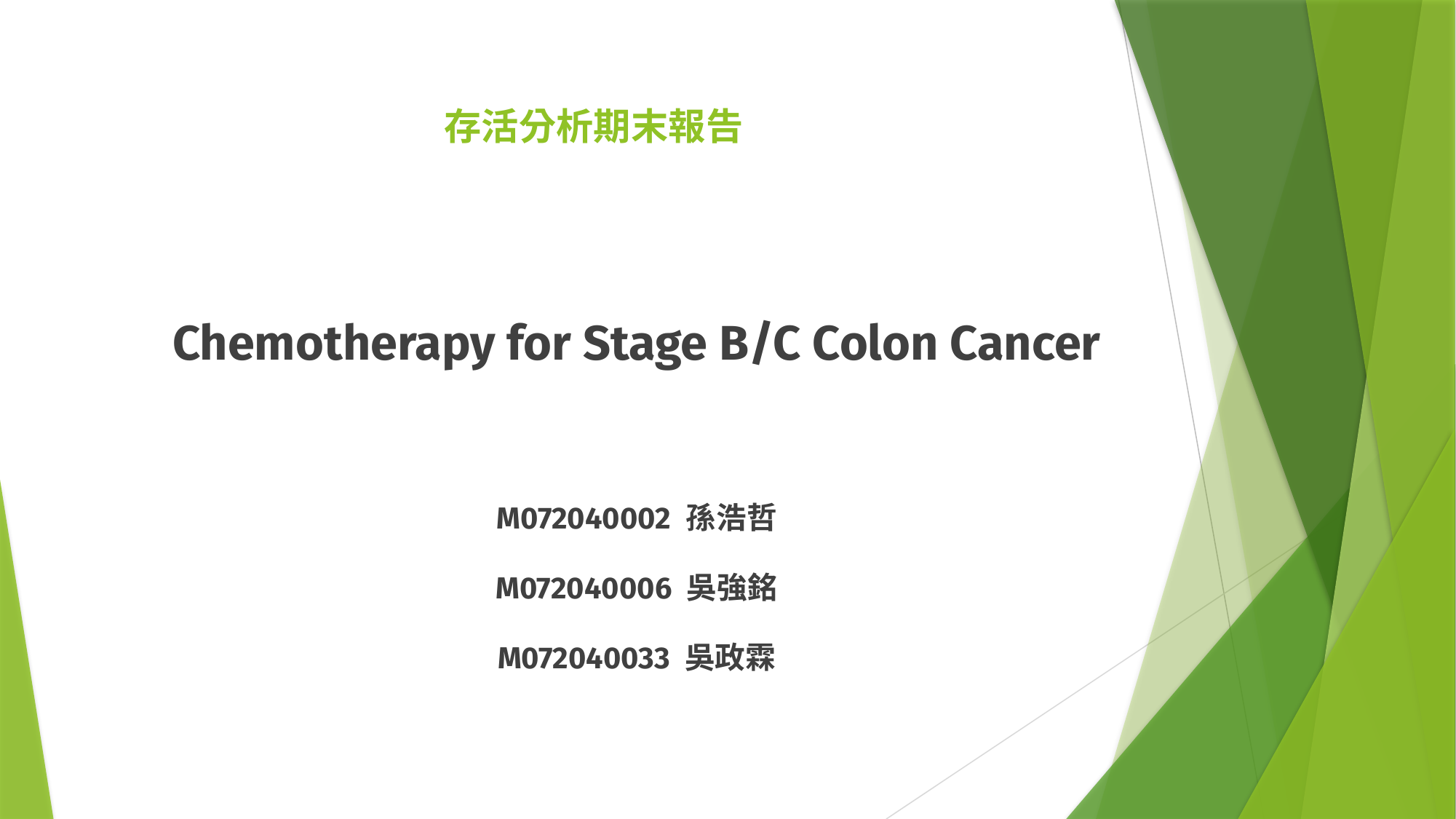

# 存活分析期末報告

Chemotherapy for Stage B/C Colon Cancer

M072040002 孫浩哲
M072040006 吳強銘
M072040033 吳政霖